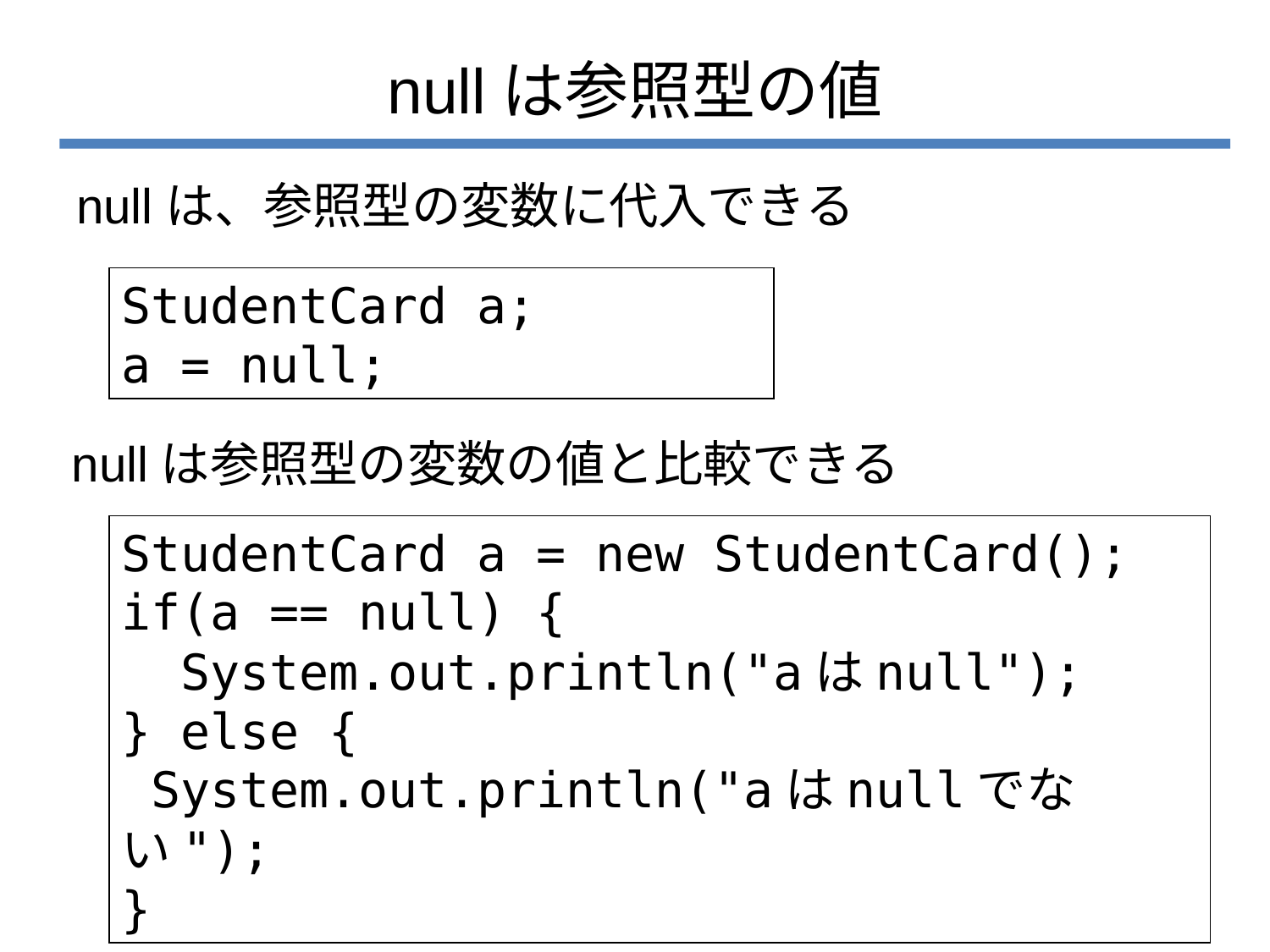

# nullは参照型の値
nullは、参照型の変数に代入できる
StudentCard a;
a = null;
nullは参照型の変数の値と比較できる
StudentCard a = new StudentCard();
if(a == null) {
  System.out.println("aはnull");
} else {
 System.out.println("aはnullでない");
}